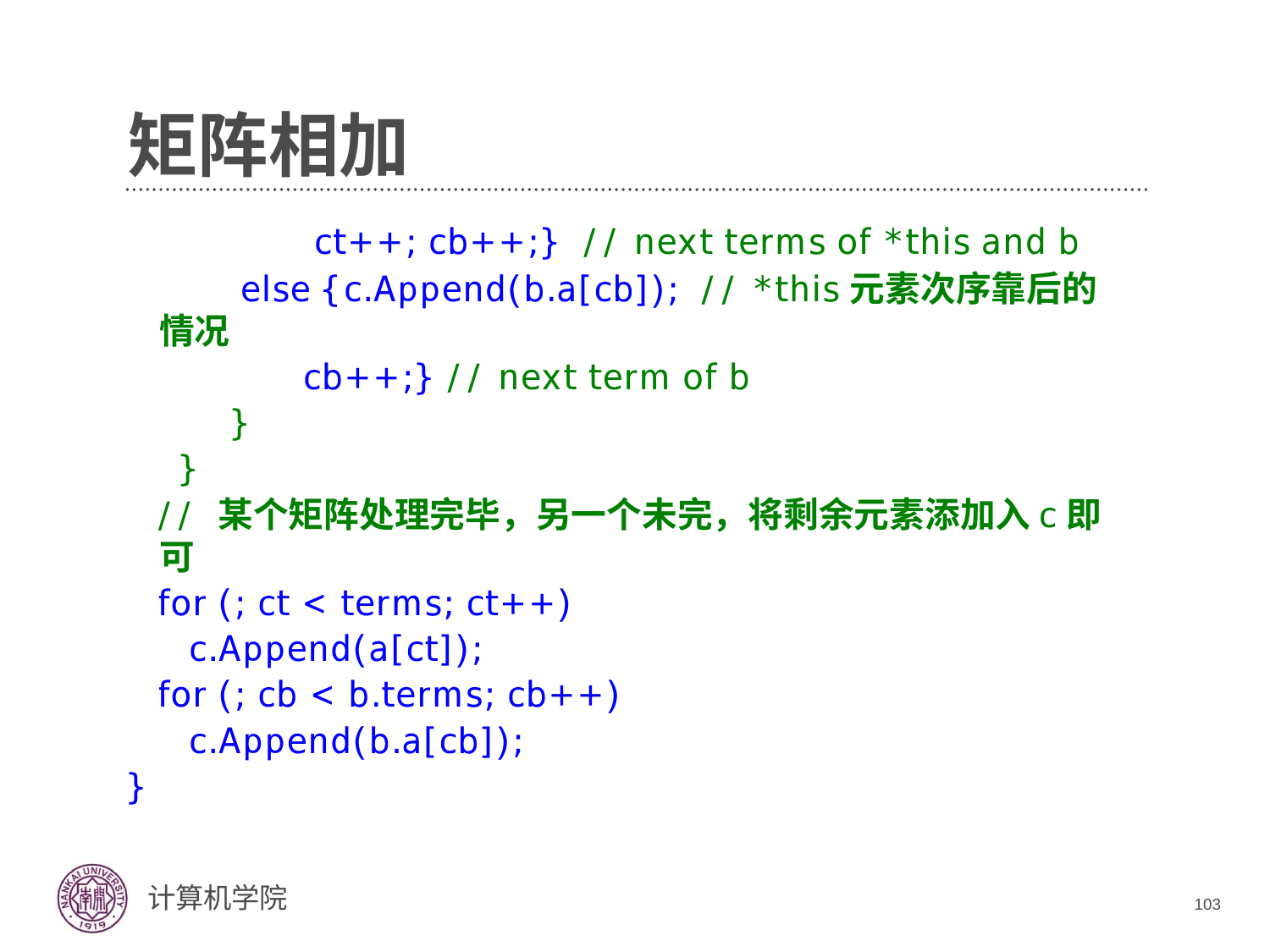

# 矩阵相加
               ct++; cb++;}  // next terms of *this and b
           else {c.Append(b.a[cb]);  // *this元素次序靠后的情况
                 cb++;} // next term of b
          }
     }
   // 某个矩阵处理完毕，另一个未完，将剩余元素添加入c即可
   for (; ct < terms; ct++)
      c.Append(a[ct]);
   for (; cb < b.terms; cb++)
      c.Append(b.a[cb]);
}

103